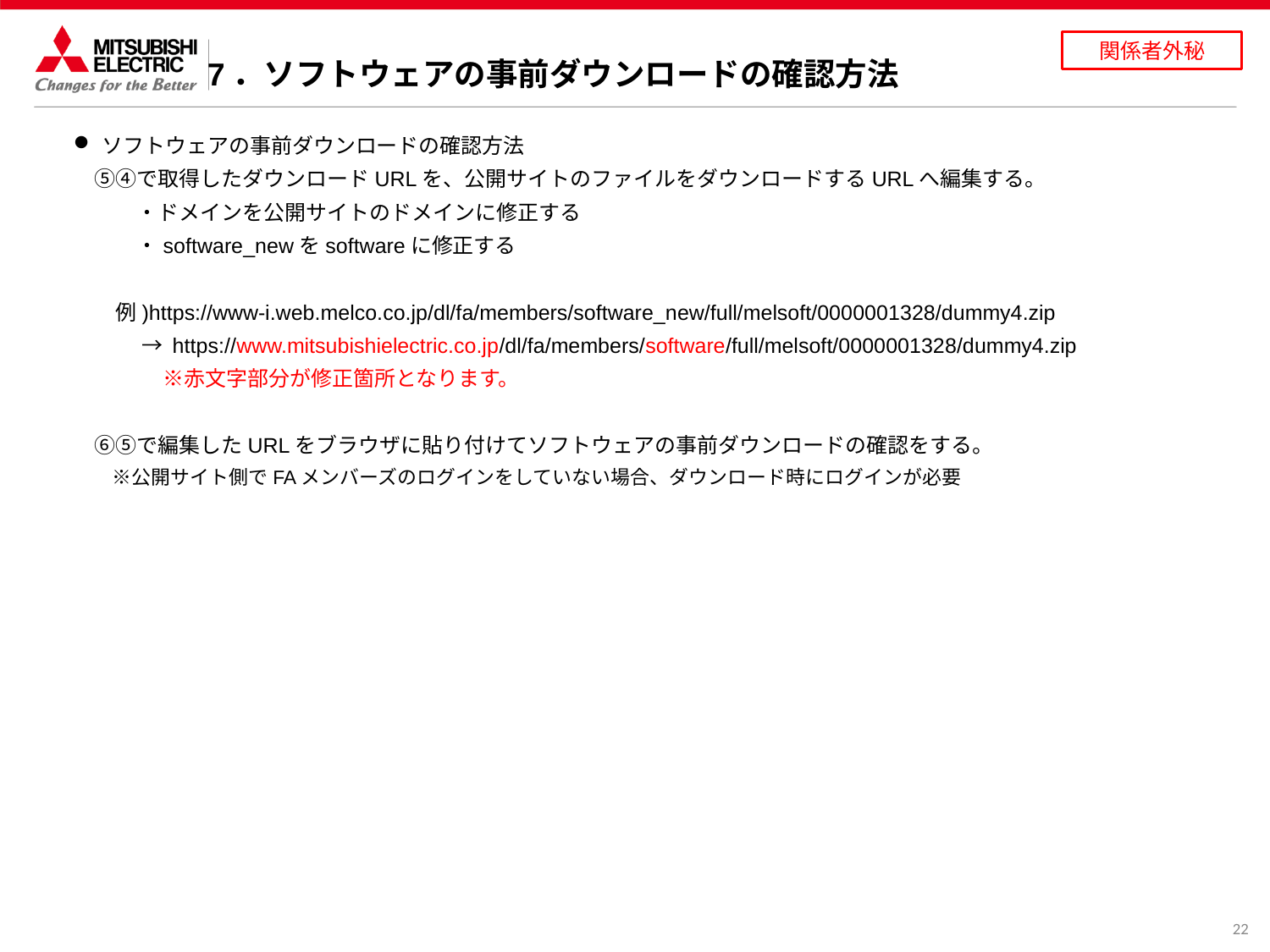

7．ソフトウェアの事前ダウンロードの確認方法
ソフトウェアの事前ダウンロードの確認方法
　⑤④で取得したダウンロードURLを、公開サイトのファイルをダウンロードするURLへ編集する。
　　　・ドメインを公開サイトのドメインに修正する
　　　・software_newをsoftwareに修正する

　　例)https://www-i.web.melco.co.jp/dl/fa/members/software_new/full/melsoft/0000001328/dummy4.zip
　　　 → https://www.mitsubishielectric.co.jp/dl/fa/members/software/full/melsoft/0000001328/dummy4.zip
　　　　 ※赤文字部分が修正箇所となります。

　⑥⑤で編集したURLをブラウザに貼り付けてソフトウェアの事前ダウンロードの確認をする。
　　※公開サイト側でFAメンバーズのログインをしていない場合、ダウンロード時にログインが必要

22